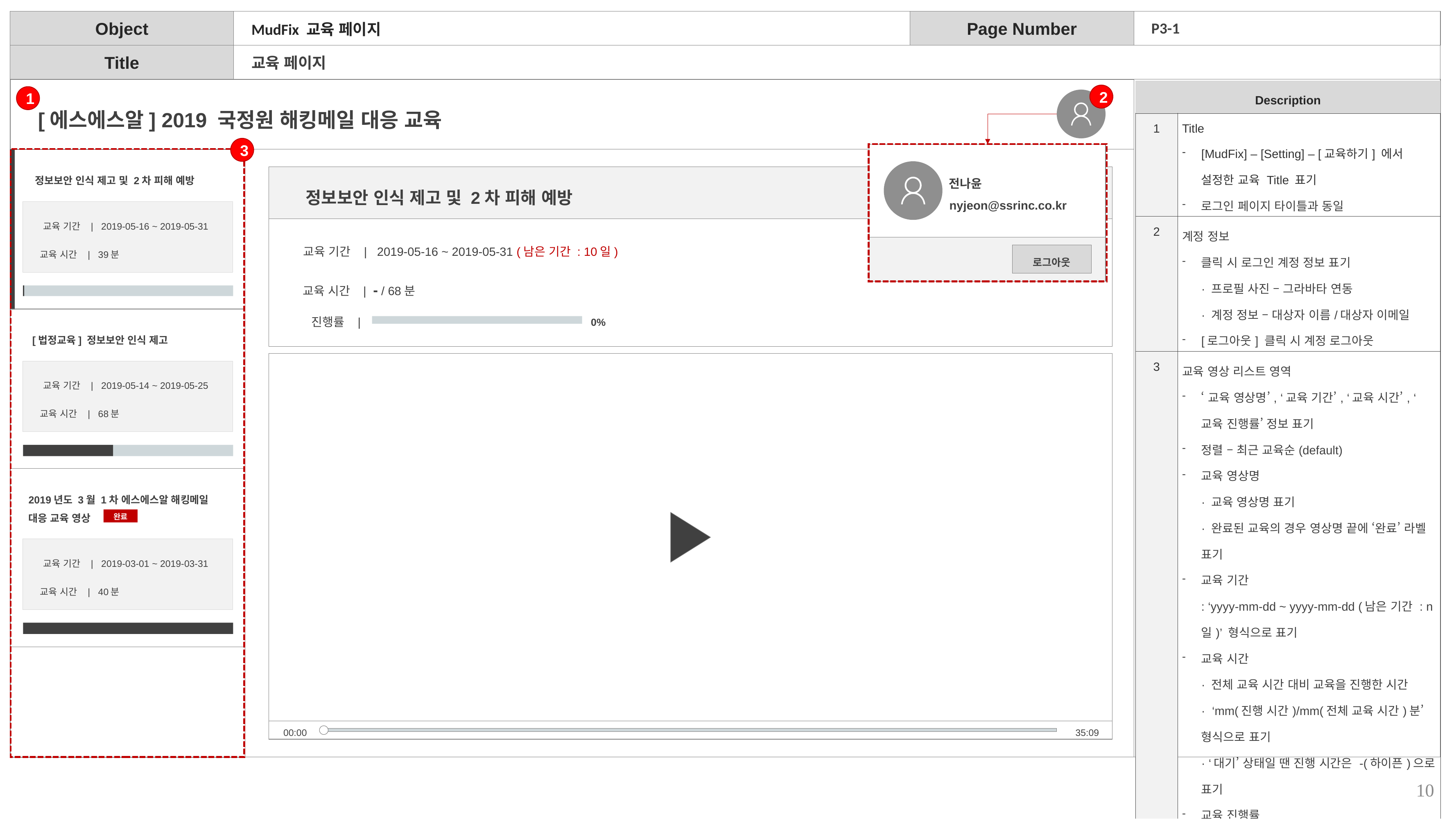

P3-1
MudFix 교육 페이지
교육 페이지

| Description |  |
| --- | --- |
| 1 | Title [MudFix] – [Setting] – [교육하기] 에서 설정한 교육 Title 표기 로그인 페이지 타이틀과 동일 |
| 2 | 계정 정보 클릭 시 로그인 계정 정보 표기 · 프로필 사진 – 그라바타 연동 · 계정 정보 – 대상자 이름/대상자 이메일 [로그아웃] 클릭 시 계정 로그아웃 |
| 3 | 교육 영상 리스트 영역 ‘교육 영상명’, ‘교육 기간’, ‘교육 시간’, ‘교육 진행률’ 정보 표기 정렬 – 최근 교육순(default) 교육 영상명 · 교육 영상명 표기 · 완료된 교육의 경우 영상명 끝에 ‘완료’ 라벨 표기 교육 기간 : ‘yyyy-mm-dd ~ yyyy-mm-dd (남은 기간 : n일)’ 형식으로 표기 교육 시간 · 전체 교육 시간 대비 교육을 진행한 시간 · ‘mm(진행 시간)/mm(전체 교육 시간)분’ 형식으로 표기 · ‘대기’ 상태일 땐 진행 시간은 -(하이픈)으로 표기 교육 진행률 · Progress Bar 형태 · 마우스 오버 시 툴팁 : ‘진행률 : n%’ |
[에스에스알] 2019 국정원 해킹메일 대응 교육
2
1

3

                     전나윤
                      nyjeon@ssrinc.co.kr

로그아웃

`
정보보안 인식 제고 및 2차 피해 예방

정보보안 인식 제고 및 2차 피해 예방

대기

교육 기간   |   2019-05-16 ~ 2019-05-31
교육 시간   |   39분
교육 기간   |   2019-05-16 ~ 2019-05-31 (남은 기간 : 10일)
교육 시간   |  - / 68분

진행률   |
0%
`

[법정교육] 정보보안 인식 제고

00:00
35:09

교육 기간   |   2019-05-14 ~ 2019-05-25
교육 시간   |   68분

`
2019년도 3월 1차 에스에스알 해킹메일 대응 교육 영상
완료

교육 기간   |   2019-03-01 ~ 2019-03-31
교육 시간   |   40분

10